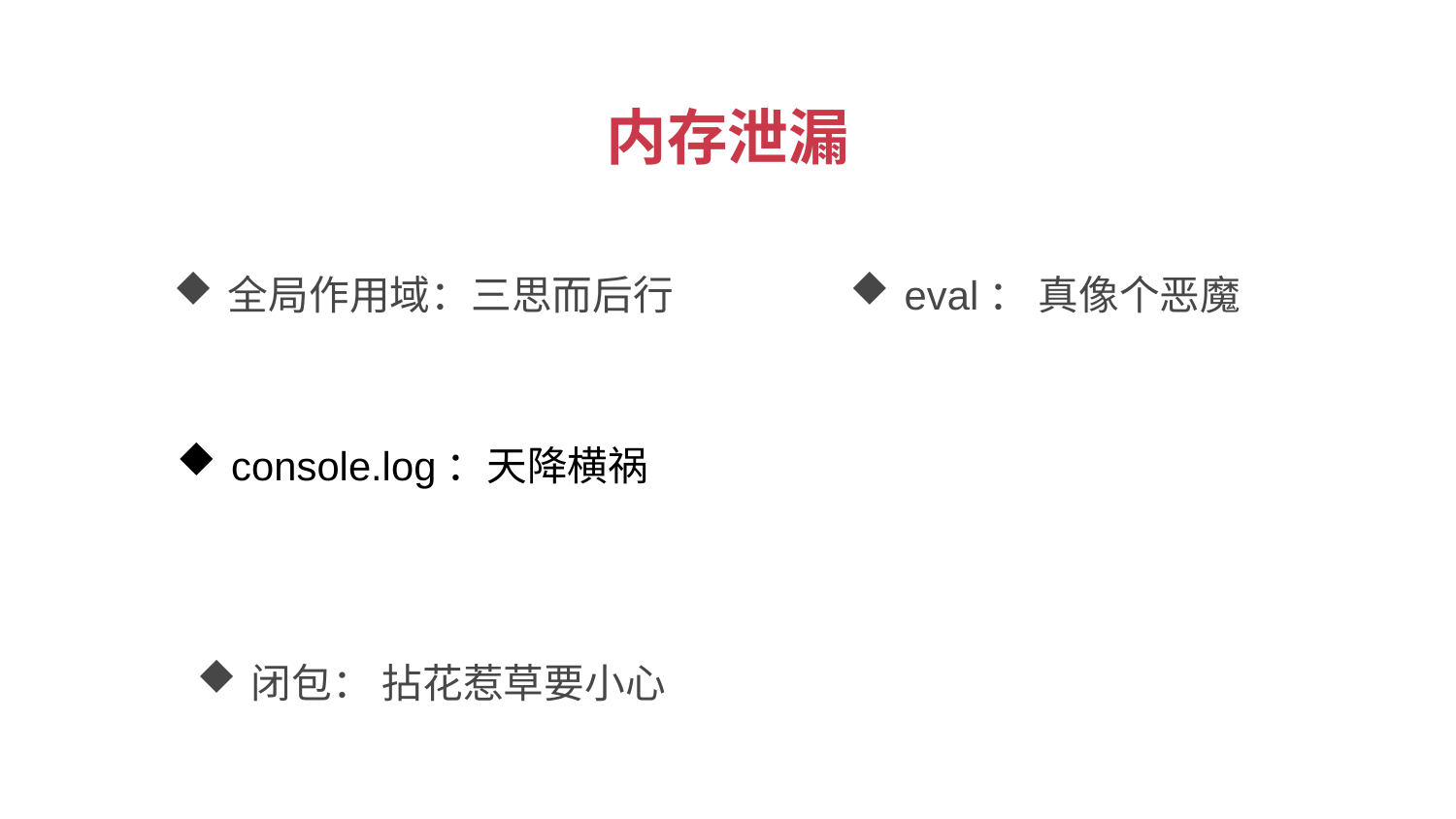

内存泄漏
eval： 真像个恶魔
全局作用域：三思而后行
console.log：天降横祸
闭包： 拈花惹草要小心